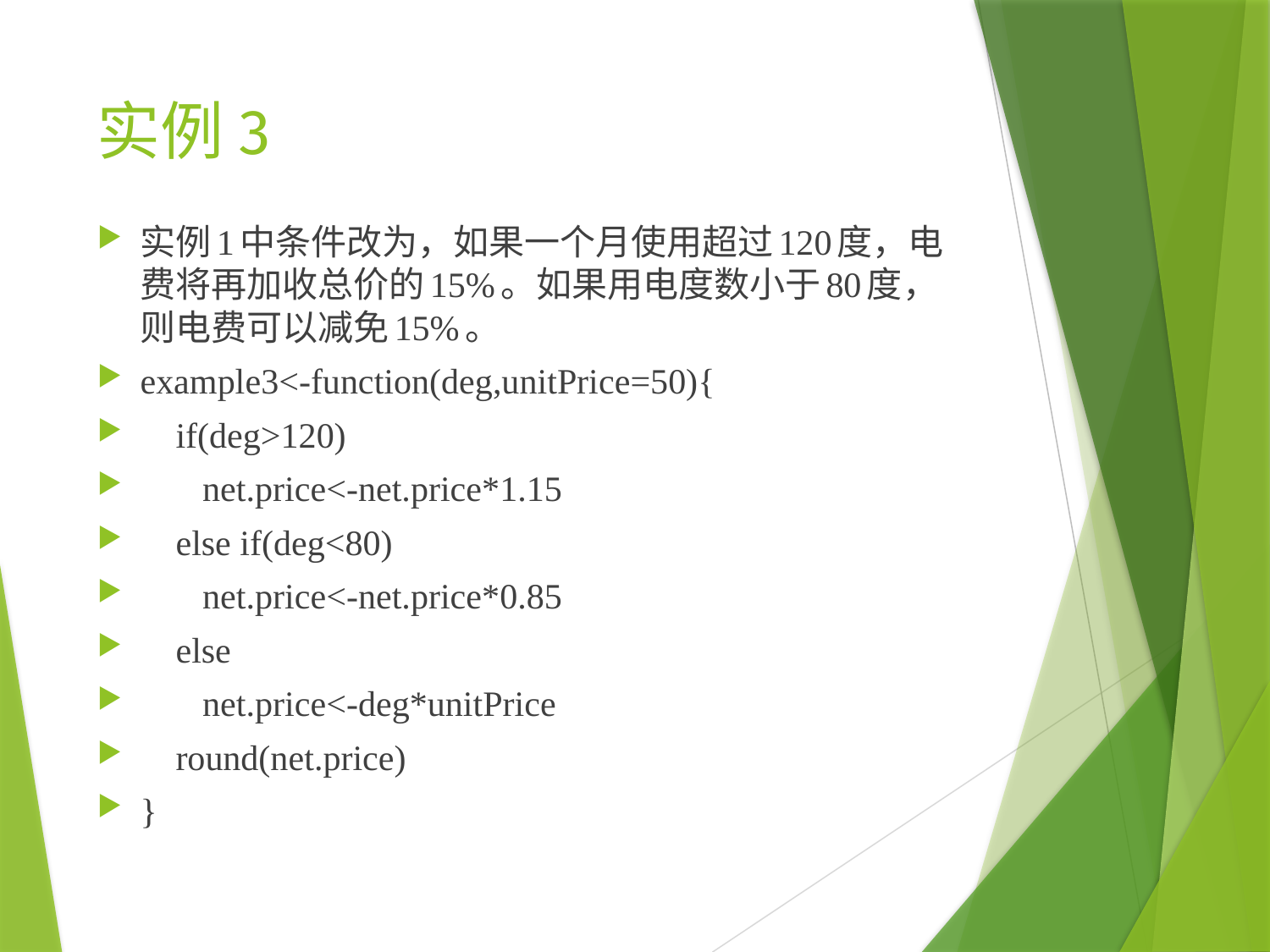

# 实例3
实例1中条件改为，如果一个月使用超过120度，电费将再加收总价的15%。如果用电度数小于80度，则电费可以减免15%。
example3<-function(deg,unitPrice=50){
    if(deg>120)
       net.price<-net.price*1.15
    else if(deg<80)
       net.price<-net.price*0.85
    else
       net.price<-deg*unitPrice
    round(net.price)
}